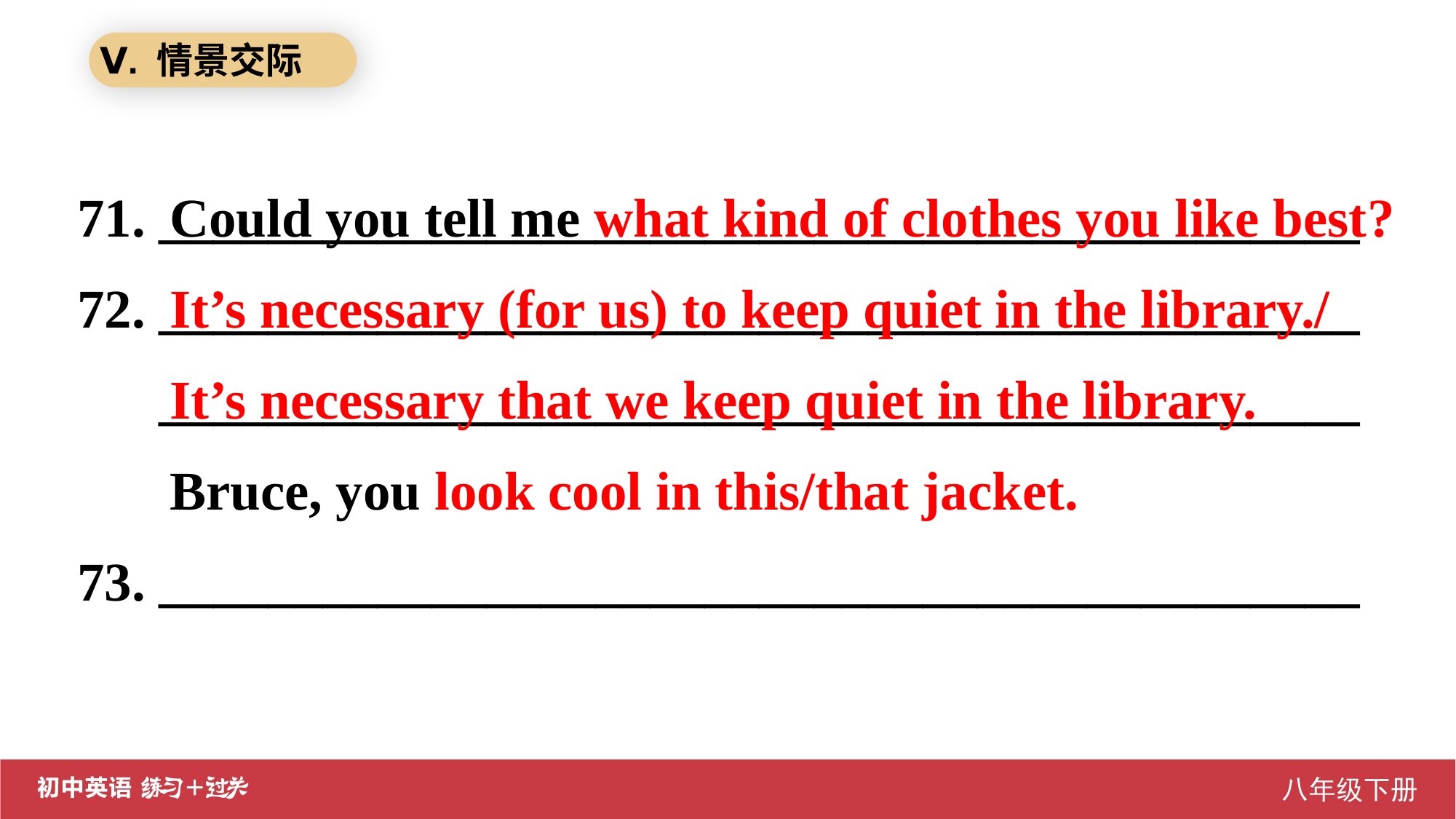

Ⅴ. 情景交际
71. ____________________________________________
72. ____________________________________________
      ____________________________________________
73. ____________________________________________

Could you tell me what kind of clothes you like best?
It’s necessary (for us) to keep quiet in the library./
It’s necessary that we keep quiet in the library.
Bruce, you look cool in this/that jacket.